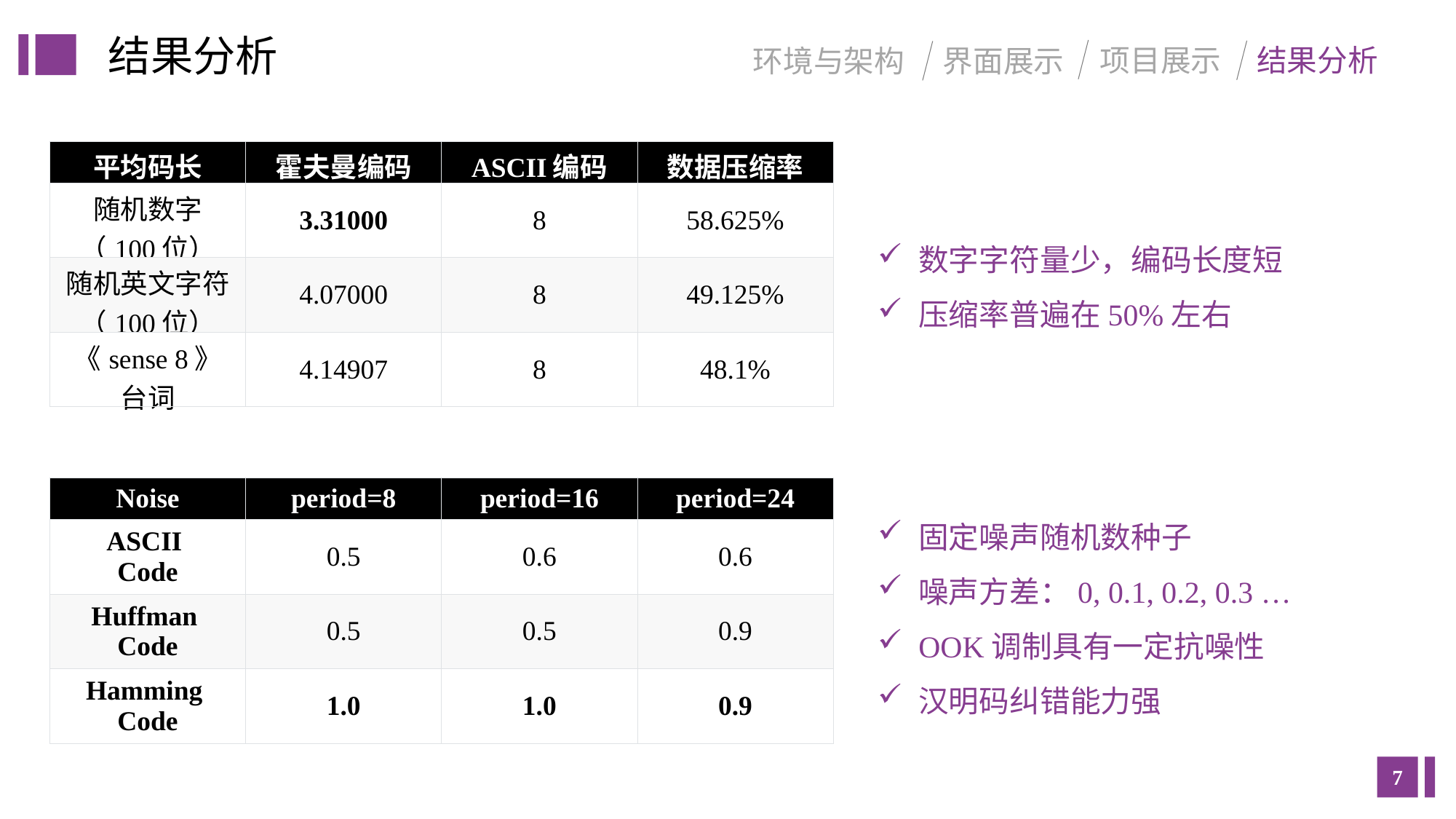

结果分析
项目展示
结果分析
环境与架构
界面展示
| 平均码长 | 霍夫曼编码 | ASCII编码 | 数据压缩率 |
| --- | --- | --- | --- |
| 随机数字（100位） | 3.31000 | 8 | 58.625% |
| 随机英文字符（100位） | 4.07000 | 8 | ​49.125% |
| 《sense 8》 台词 | 4.14907 | 8 | ​48.1% |
数字字符量少，编码长度短
压缩率普遍在50%左右
| Noise | period=8 | period=16 | period=24 |
| --- | --- | --- | --- |
| ASCII Code | 0.5 | 0.6 | 0.6 |
| Huffman Code | 0.5 | 0.5 | 0.9 |
| Hamming Code | 1.0 | 1.0 | 0.9 |
固定噪声随机数种子
噪声方差：0, 0.1, 0.2, 0.3 …
OOK调制具有一定抗噪性
汉明码纠错能力强
7